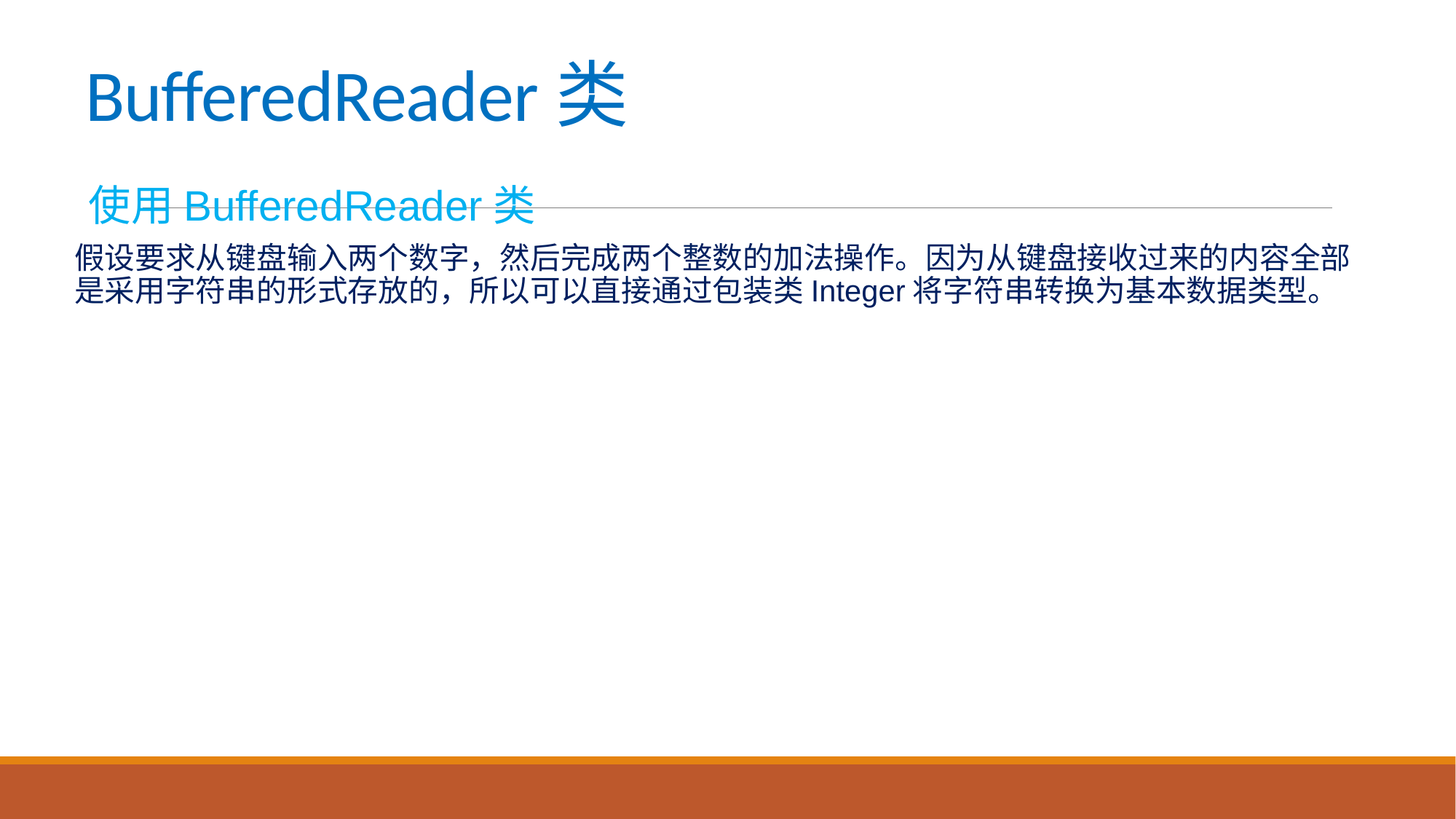

# BufferedReader类
使用BufferedReader类
假设要求从键盘输入两个数字，然后完成两个整数的加法操作。因为从键盘接收过来的内容全部是采用字符串的形式存放的，所以可以直接通过包装类Integer将字符串转换为基本数据类型。